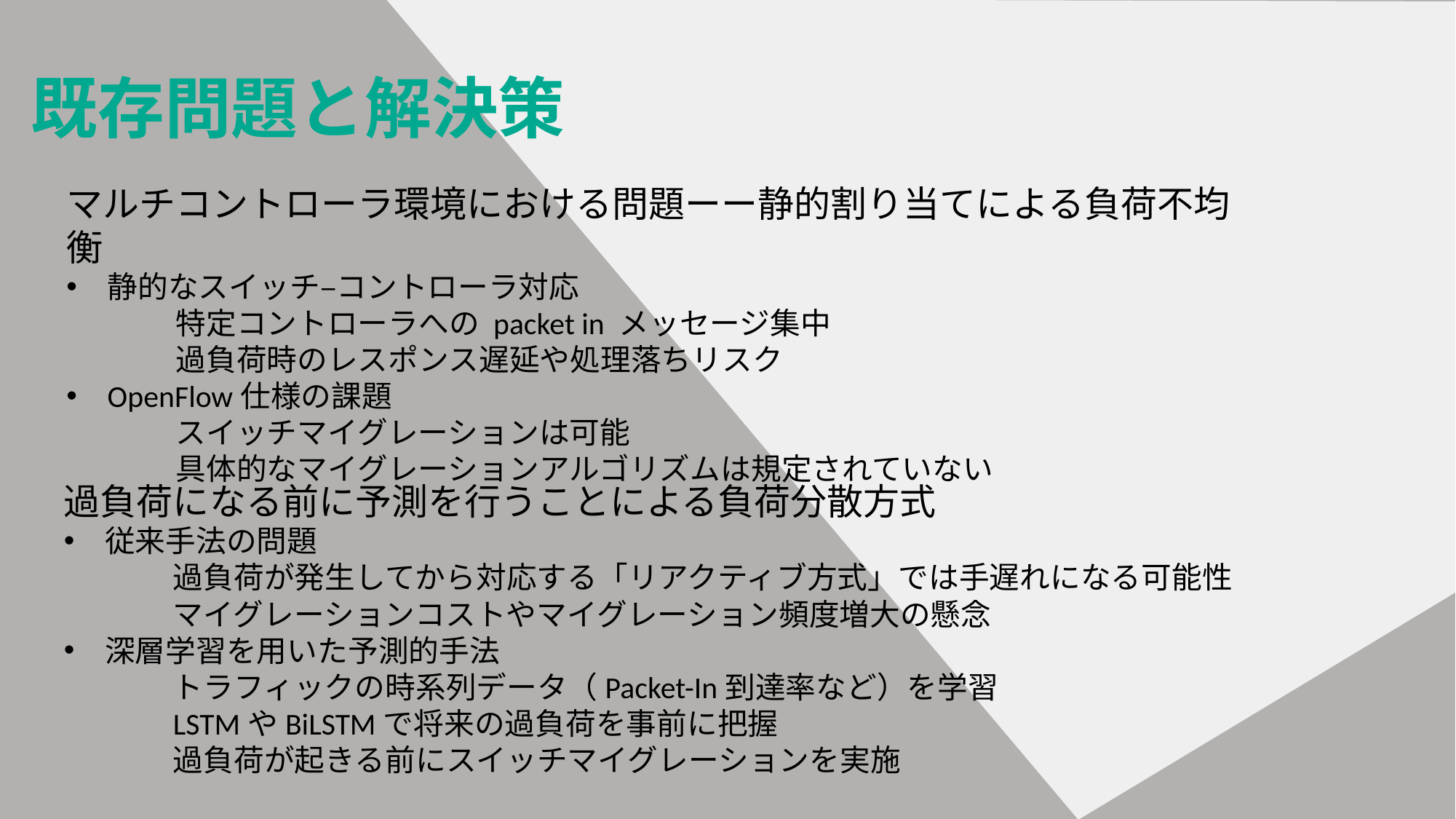

既存問題と解決策
マルチコントローラ環境における問題ーー静的割り当てによる負荷不均衡
静的なスイッチ–コントローラ対応
特定コントローラへの packet in メッセージ集中
過負荷時のレスポンス遅延や処理落ちリスク
OpenFlow仕様の課題
	スイッチマイグレーションは可能
	具体的なマイグレーションアルゴリズムは規定されていない
過負荷になる前に予測を行うことによる負荷分散方式
従来手法の問題
	過負荷が発生してから対応する「リアクティブ方式」では手遅れになる可能性
	マイグレーションコストやマイグレーション頻度増大の懸念
深層学習を用いた予測的手法
	トラフィックの時系列データ（Packet-In到達率など）を学習
	LSTMやBiLSTMで将来の過負荷を事前に把握
	過負荷が起きる前にスイッチマイグレーションを実施